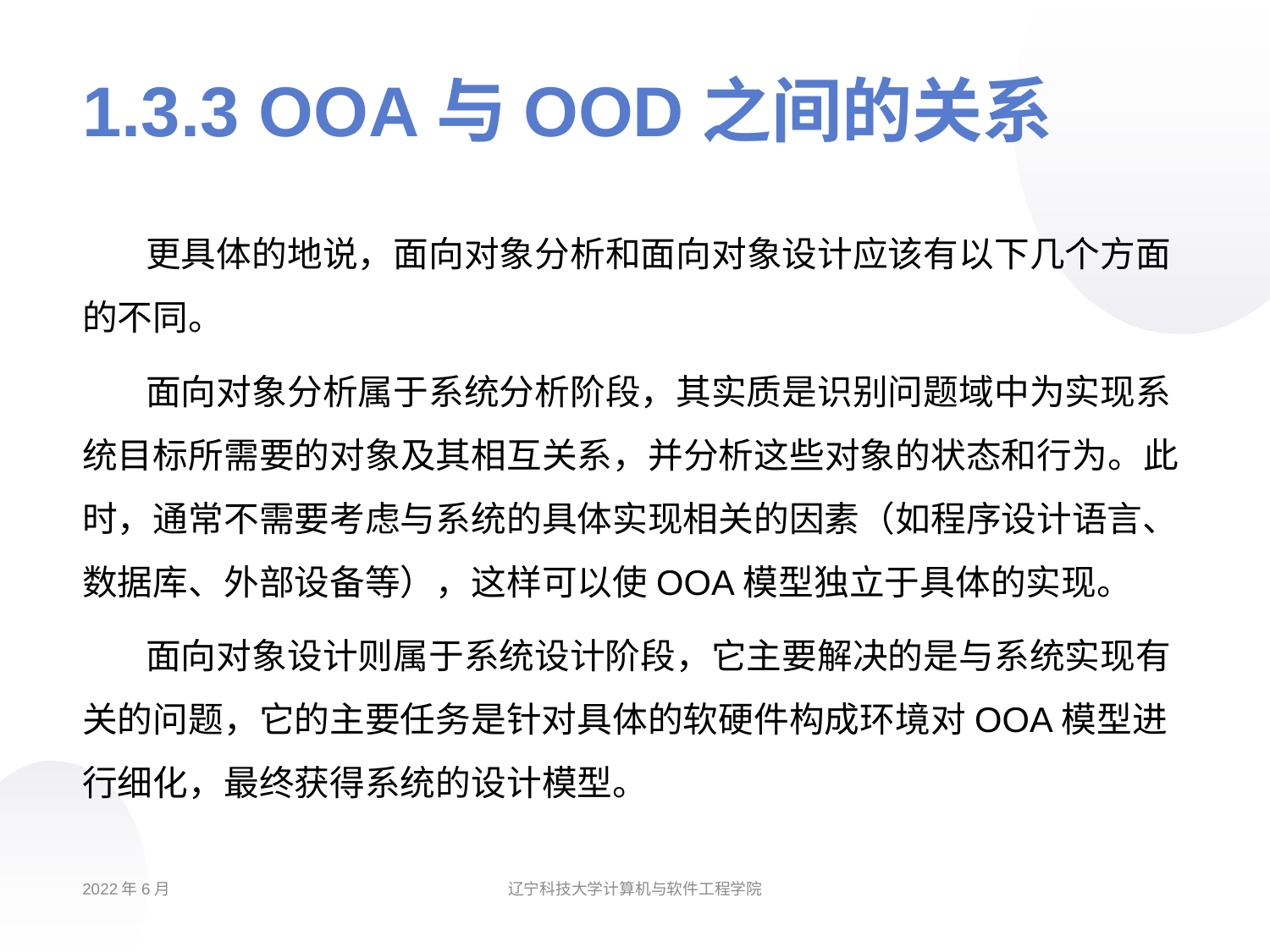

# 1.3.3 OOA与OOD之间的关系
更具体的地说，面向对象分析和面向对象设计应该有以下几个方面的不同。
面向对象分析属于系统分析阶段，其实质是识别问题域中为实现系统目标所需要的对象及其相互关系，并分析这些对象的状态和行为。此时，通常不需要考虑与系统的具体实现相关的因素（如程序设计语言、数据库、外部设备等），这样可以使OOA模型独立于具体的实现。
面向对象设计则属于系统设计阶段，它主要解决的是与系统实现有关的问题，它的主要任务是针对具体的软硬件构成环境对OOA模型进行细化，最终获得系统的设计模型。

2022年6月
辽宁科技大学计算机与软件工程学院
170